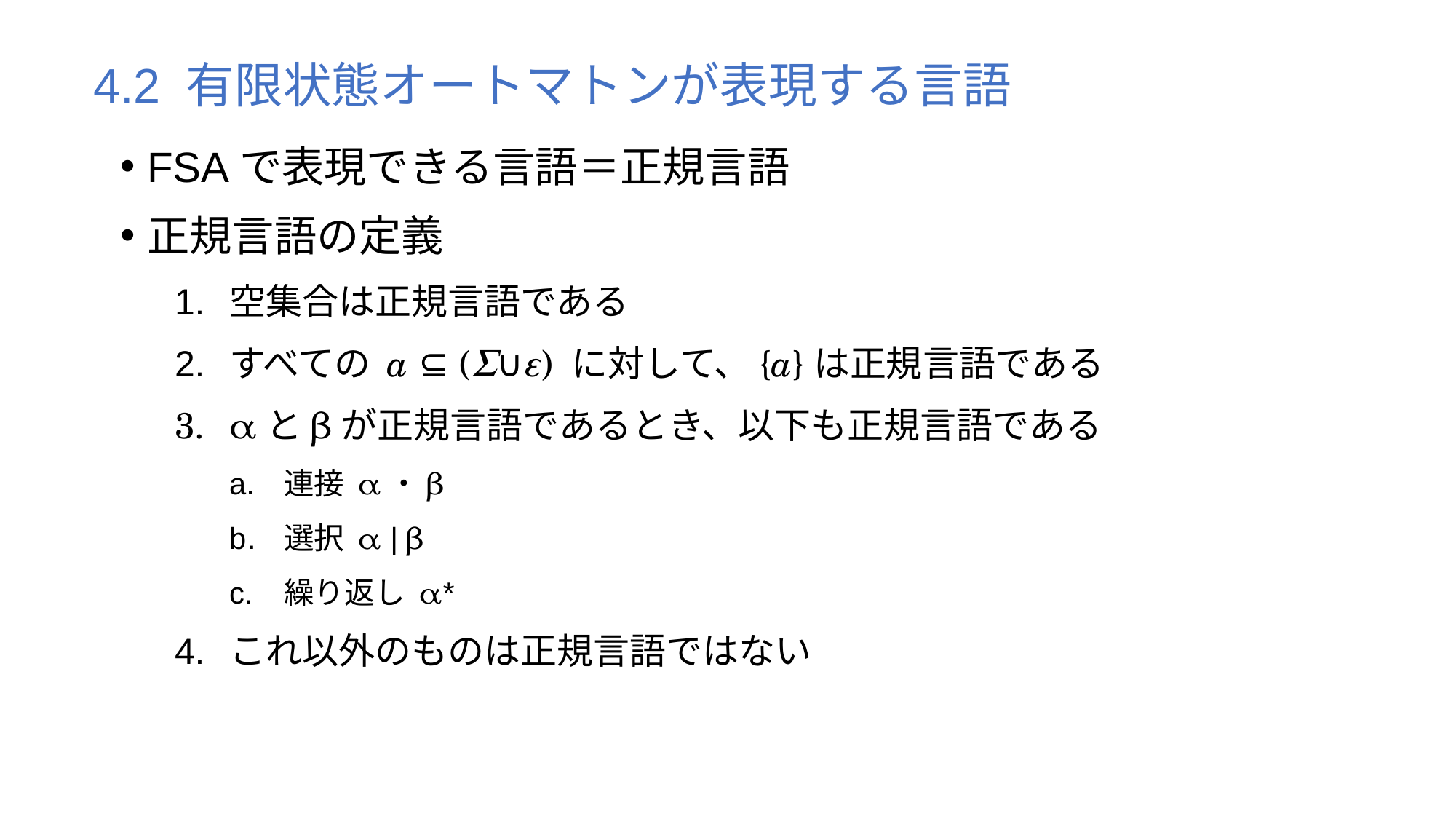

# 4.2 有限状態オートマトンが表現する言語
FSAで表現できる言語＝正規言語
正規言語の定義
空集合は正規言語である
すべての a ⊆ (Σ∪ε) に対して、{a}は正規言語である
αとβが正規言語であるとき、以下も正規言語である
連接 α・β
選択 α | β
繰り返し α*
これ以外のものは正規言語ではない